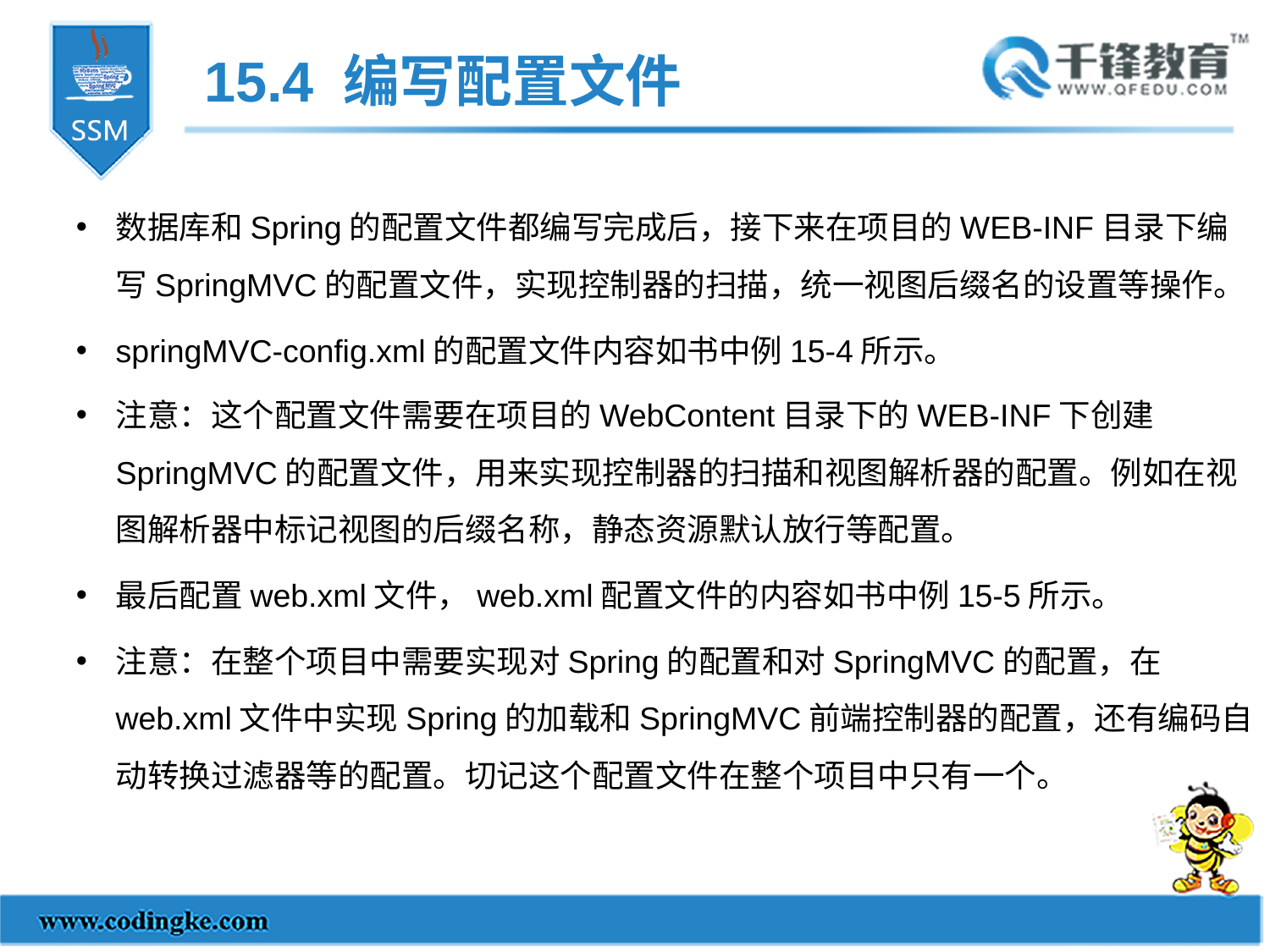

15.4 编写配置文件
数据库和Spring的配置文件都编写完成后，接下来在项目的WEB-INF目录下编写SpringMVC的配置文件，实现控制器的扫描，统一视图后缀名的设置等操作。
springMVC-config.xml的配置文件内容如书中例15-4所示。
注意：这个配置文件需要在项目的WebContent目录下的WEB-INF下创建SpringMVC的配置文件，用来实现控制器的扫描和视图解析器的配置。例如在视图解析器中标记视图的后缀名称，静态资源默认放行等配置。
最后配置web.xml文件，web.xml配置文件的内容如书中例15-5所示。
注意：在整个项目中需要实现对Spring的配置和对SpringMVC的配置，在web.xml文件中实现Spring的加载和SpringMVC前端控制器的配置，还有编码自动转换过滤器等的配置。切记这个配置文件在整个项目中只有一个。